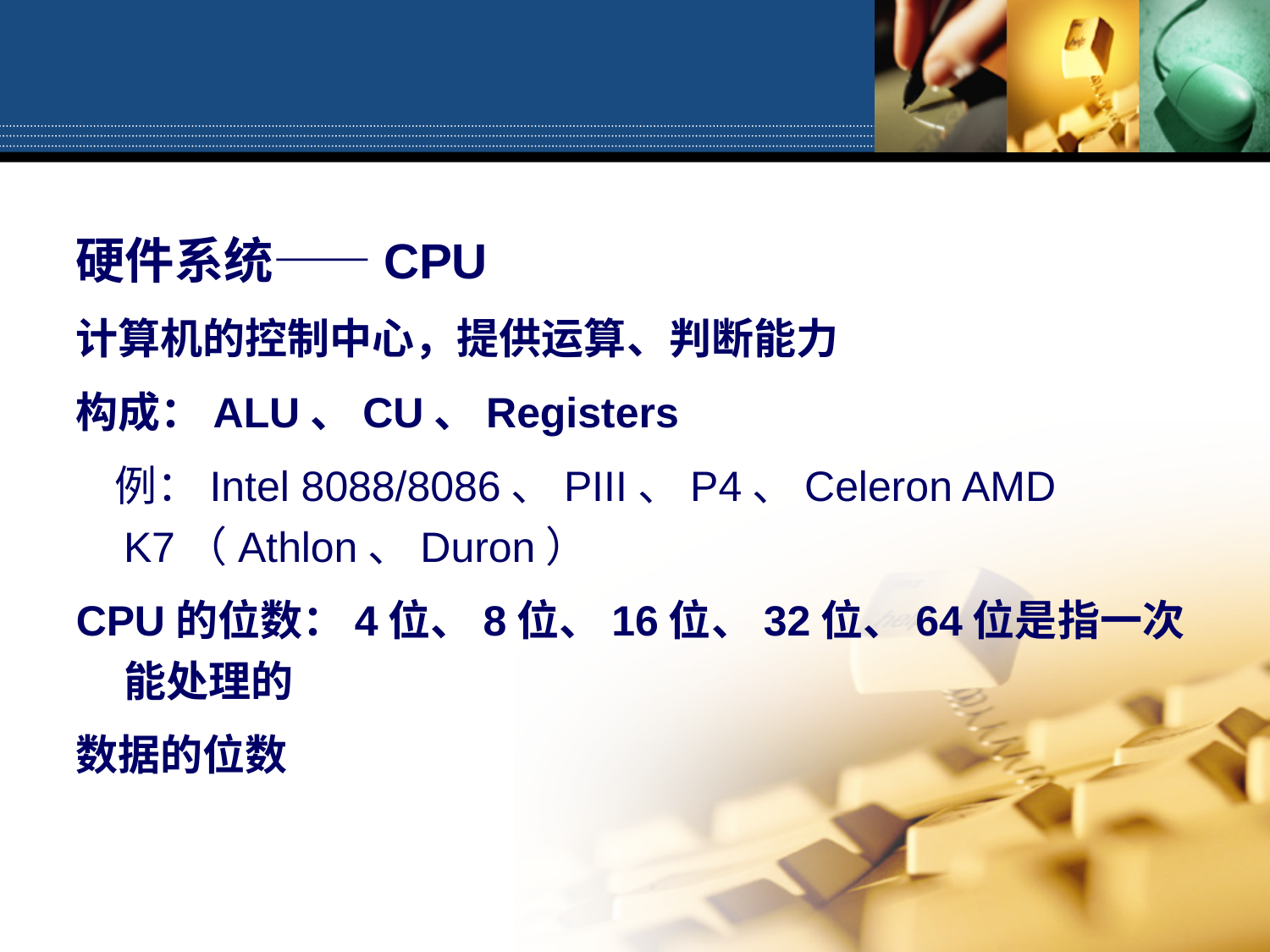

硬件系统——CPU
计算机的控制中心，提供运算、判断能力
构成：ALU、CU、Registers
   例：Intel 8088/8086、PIII、P4、Celeron AMD K7（Athlon、Duron）
CPU的位数：4位、8位、16位、32位、64位是指一次能处理的
数据的位数